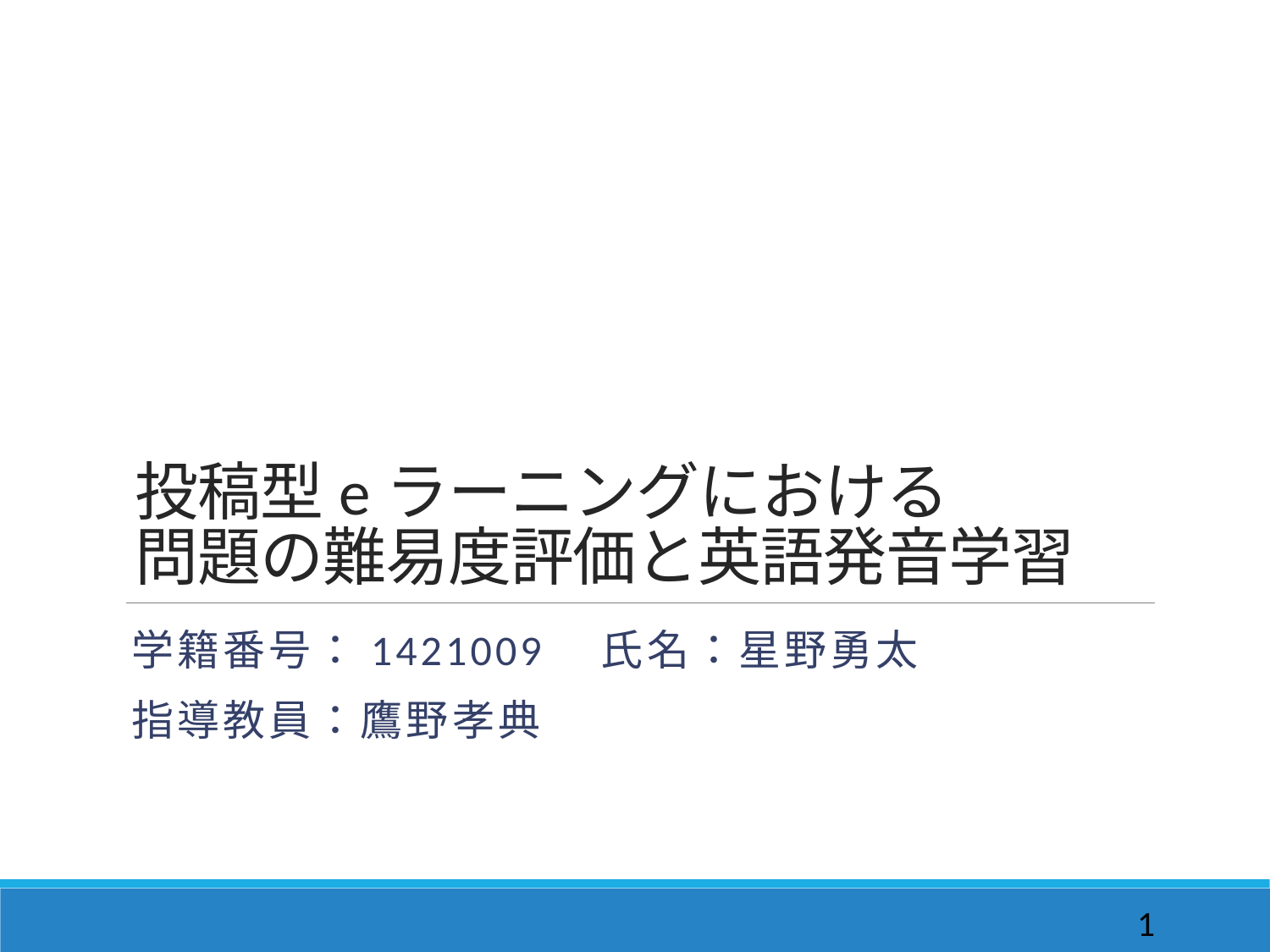

# 投稿型eラーニングにおける 問題の難易度評価と英語発音学習
学籍番号：1421009　氏名：星野勇太
指導教員：鷹野孝典

1